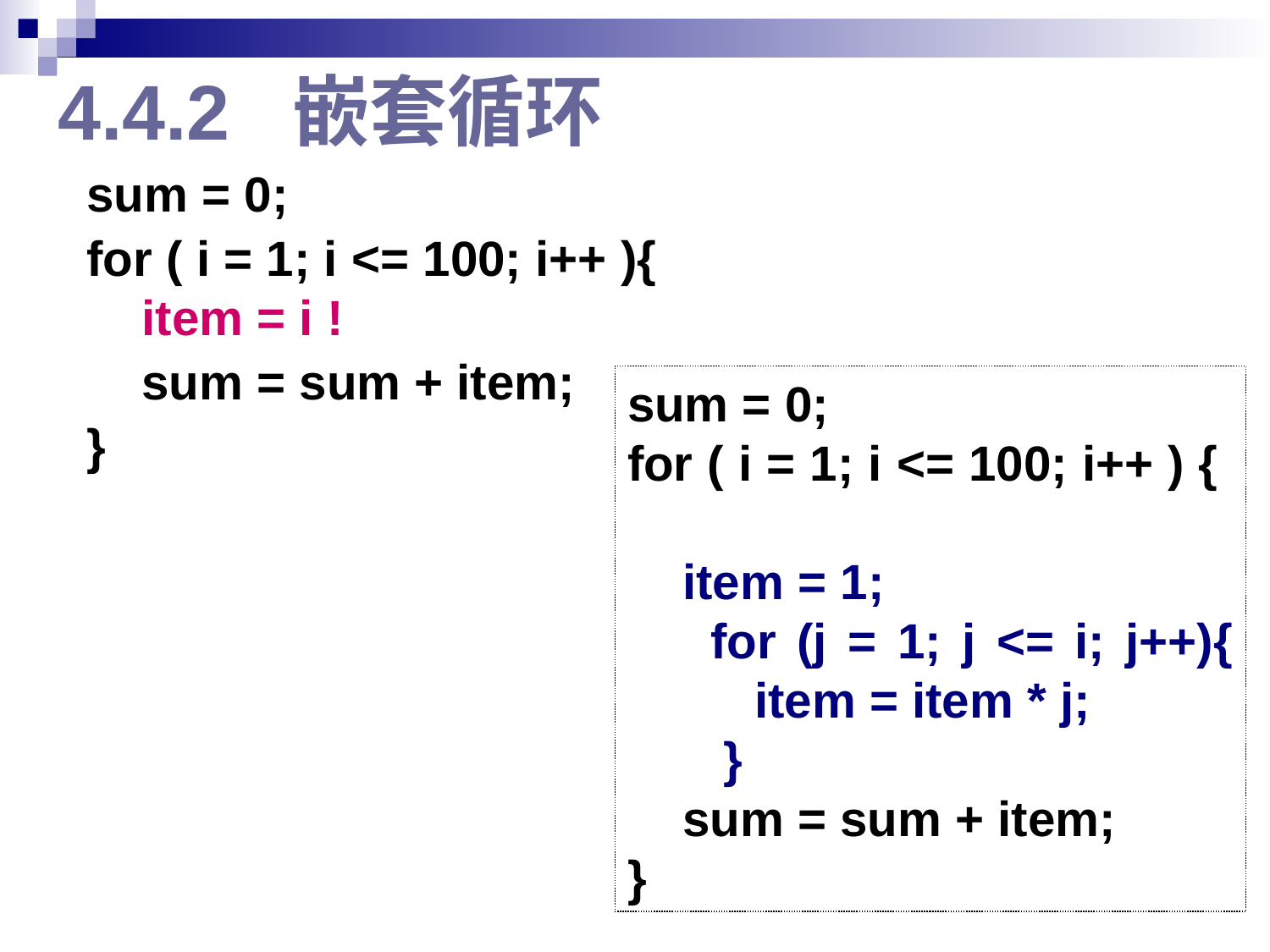

# 4.4.2  嵌套循环
sum = 0;
for ( i = 1; i <= 100; i++ ){
    item = i !
    sum = sum + item;
}
sum = 0;
for ( i = 1; i <= 100; i++ ) {
    item = 1;
    for (j = 1; j <= i; j++){ 	item = item * j;
       }
    sum = sum + item;
}